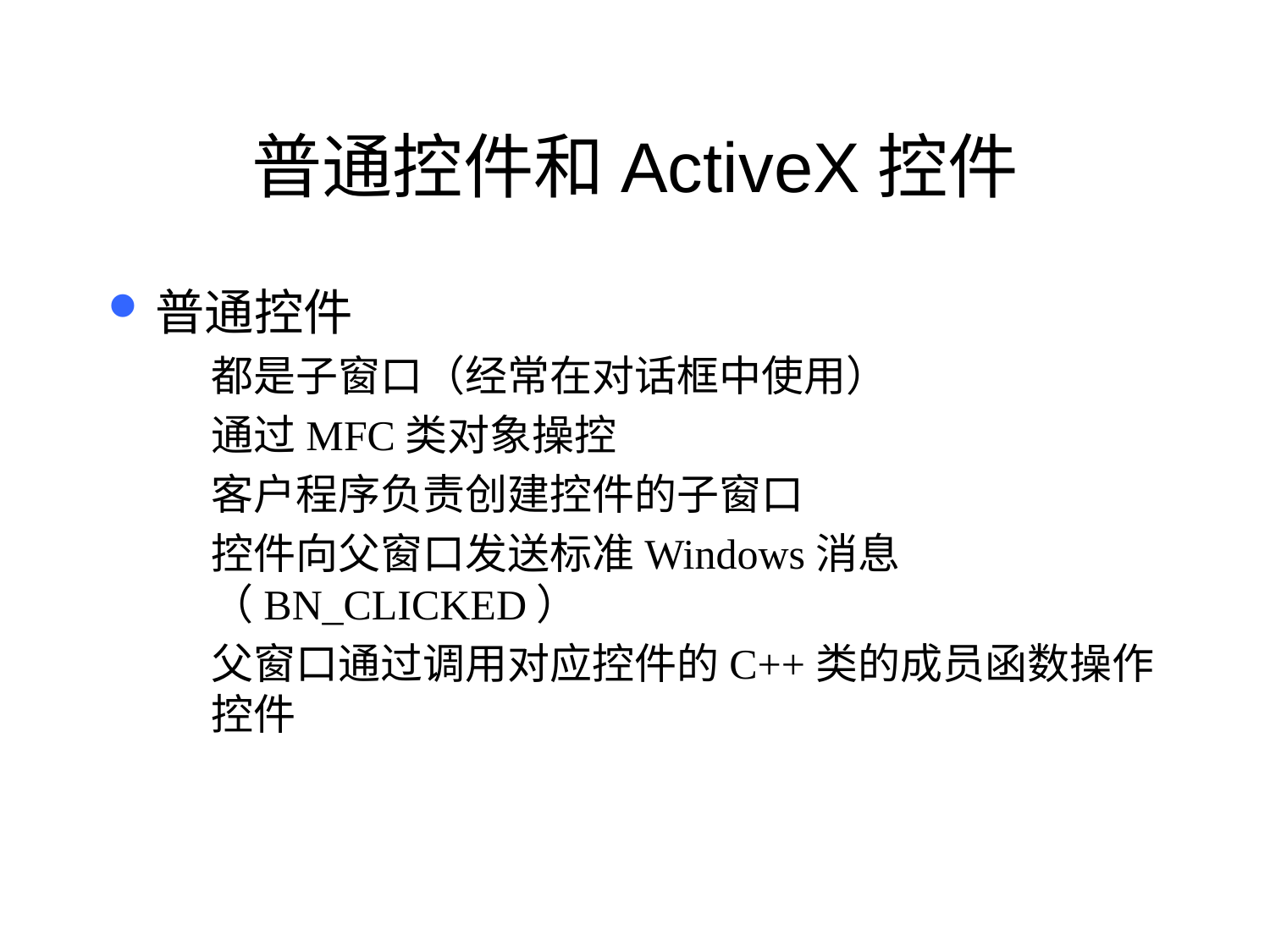

# 普通控件和ActiveX控件
普通控件
都是子窗口（经常在对话框中使用）
通过MFC类对象操控
客户程序负责创建控件的子窗口
控件向父窗口发送标准Windows消息（BN_CLICKED）
父窗口通过调用对应控件的C++类的成员函数操作控件
74